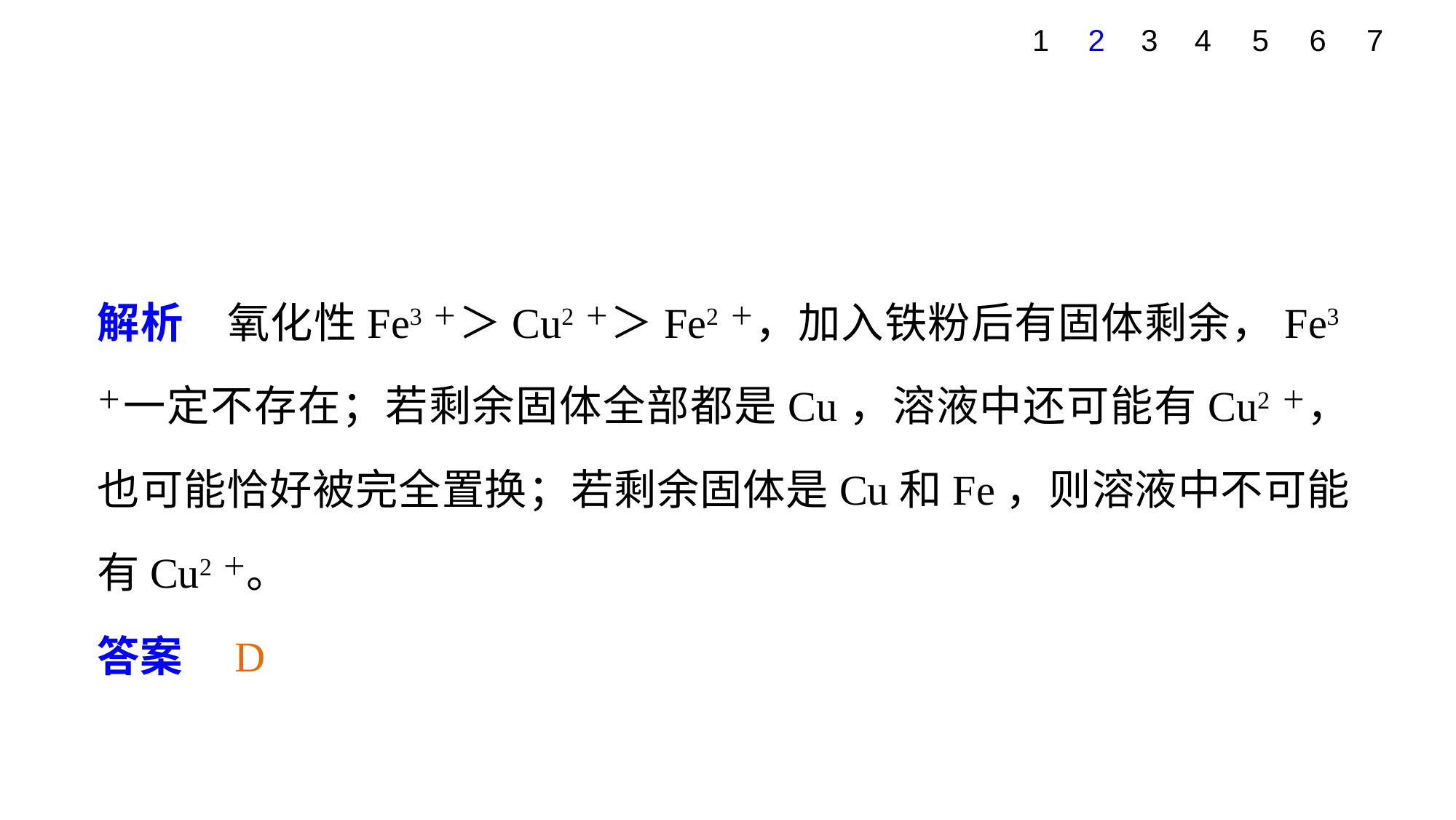

1
2
3
4
5
6
7
解析　氧化性Fe3＋＞Cu2＋＞Fe2＋，加入铁粉后有固体剩余，Fe3＋一定不存在；若剩余固体全部都是Cu，溶液中还可能有Cu2＋，也可能恰好被完全置换；若剩余固体是Cu和Fe，则溶液中不可能有Cu2＋。
答案　D